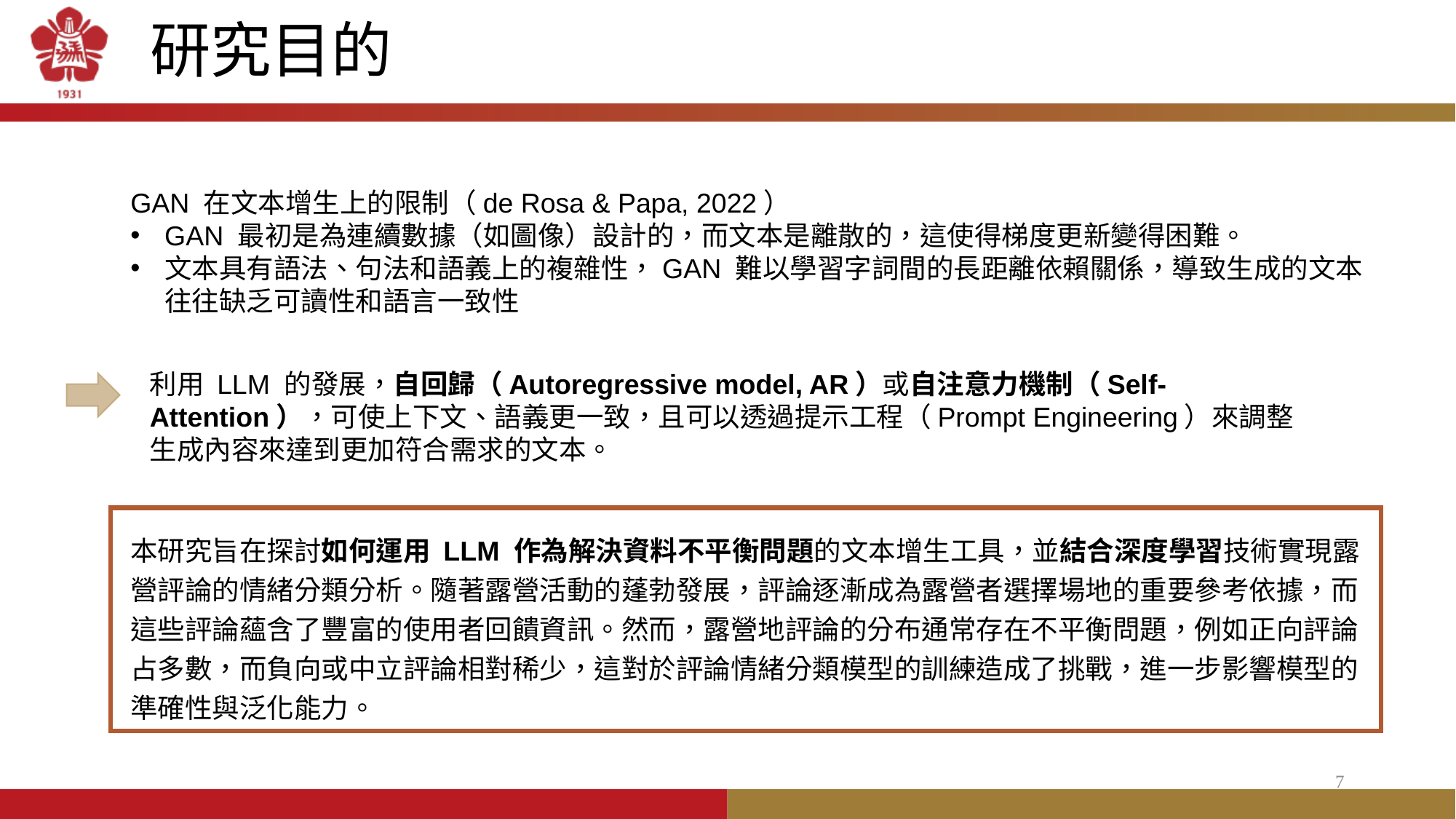

# 研究目的
GAN 在文本增生上的限制（de Rosa & Papa, 2022）
GAN 最初是為連續數據（如圖像）設計的，而文本是離散的，這使得梯度更新變得困難。
文本具有語法、句法和語義上的複雜性，GAN 難以學習字詞間的長距離依賴關係，導致生成的文本往往缺乏可讀性和語言一致性
利用 LLM 的發展，自回歸（Autoregressive model, AR）或自注意力機制（Self-Attention），可使上下文、語義更一致，且可以透過提示工程（Prompt Engineering）來調整生成內容來達到更加符合需求的文本。

本研究旨在探討如何運用 LLM 作為解決資料不平衡問題的文本增生工具，並結合深度學習技術實現露營評論的情緒分類分析。隨著露營活動的蓬勃發展，評論逐漸成為露營者選擇場地的重要參考依據，而這些評論蘊含了豐富的使用者回饋資訊。然而，露營地評論的分布通常存在不平衡問題，例如正向評論占多數，而負向或中立評論相對稀少，這對於評論情緒分類模型的訓練造成了挑戰，進一步影響模型的準確性與泛化能力。
7